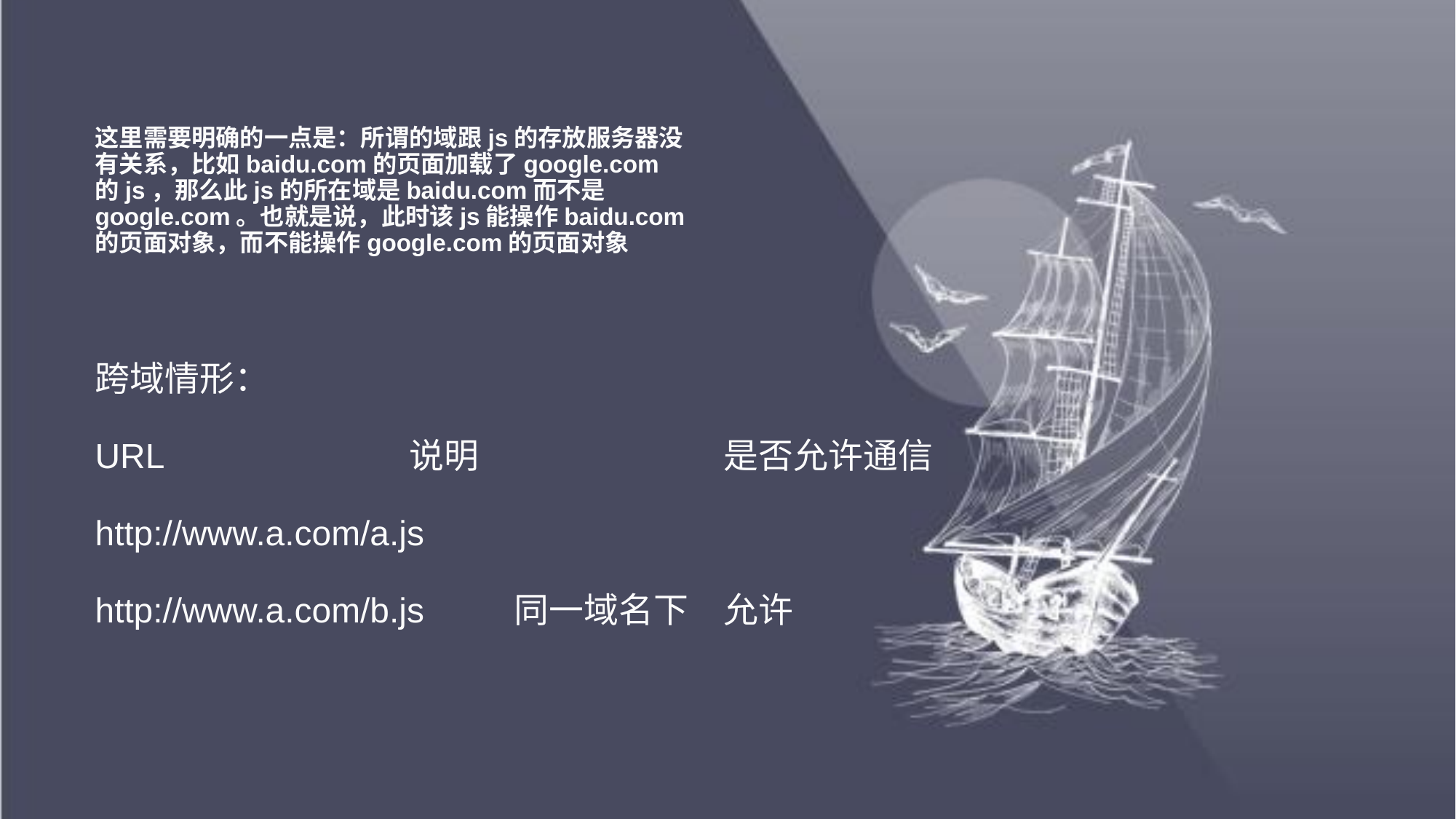

# 这里需要明确的一点是：所谓的域跟js的存放服务器没有关系，比如baidu.com的页面加载了google.com的js，那么此js的所在域是baidu.com而不是google.com。也就是说，此时该js能操作baidu.com的页面对象，而不能操作google.com的页面对象
跨域情形：
URL                      	说明       			是否允许通信
http://www.a.com/a.js
http://www.a.com/b.js    	同一域名下   			允许